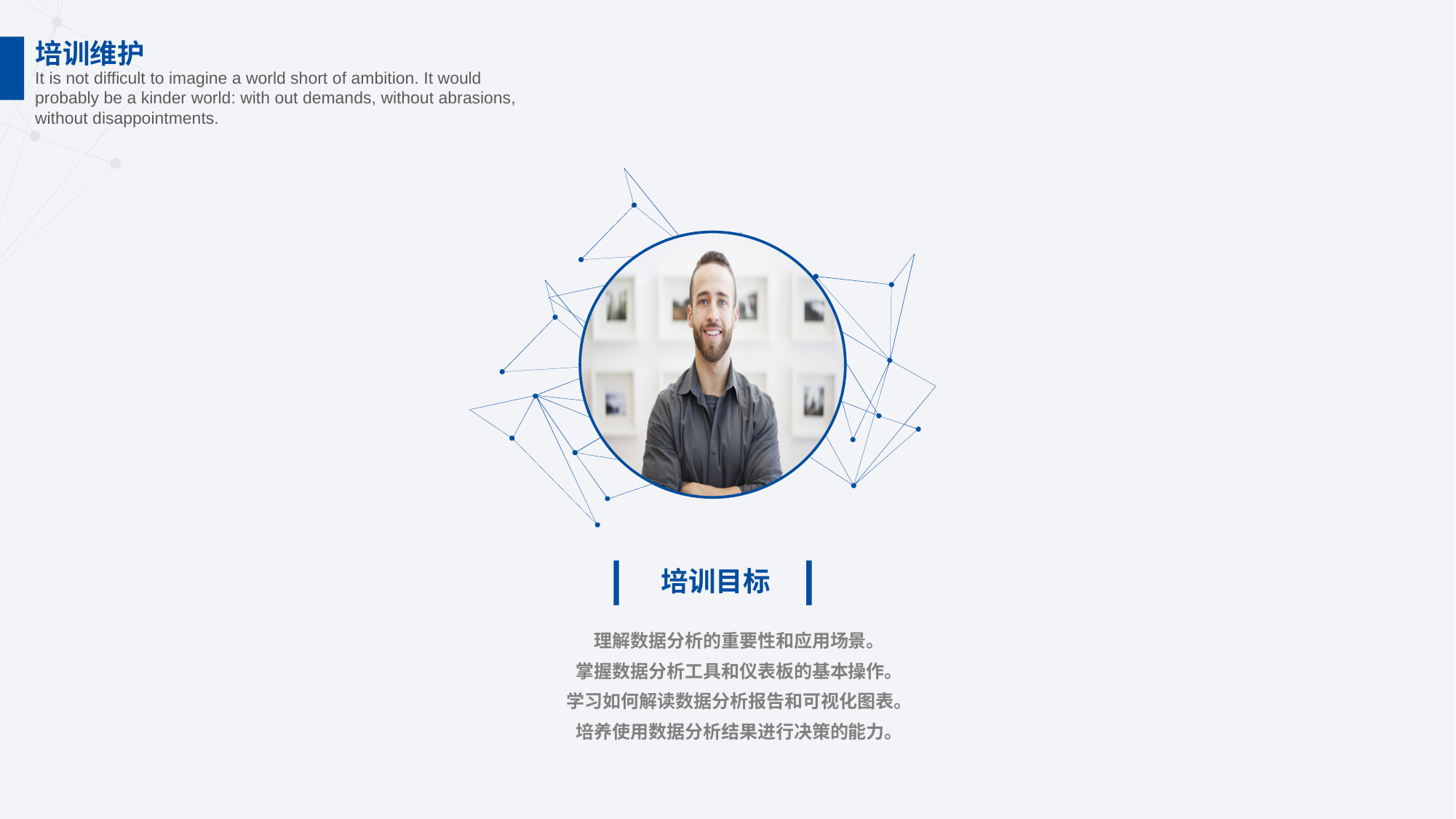

培训维护

It is not difficult to imagine a world short of ambition. It would probably be a kinder world: with out demands, without abrasions, without disappointments.

培训目标
理解数据分析的重要性和应用场景。
掌握数据分析工具和仪表板的基本操作。
学习如何解读数据分析报告和可视化图表。
培养使用数据分析结果进行决策的能力。